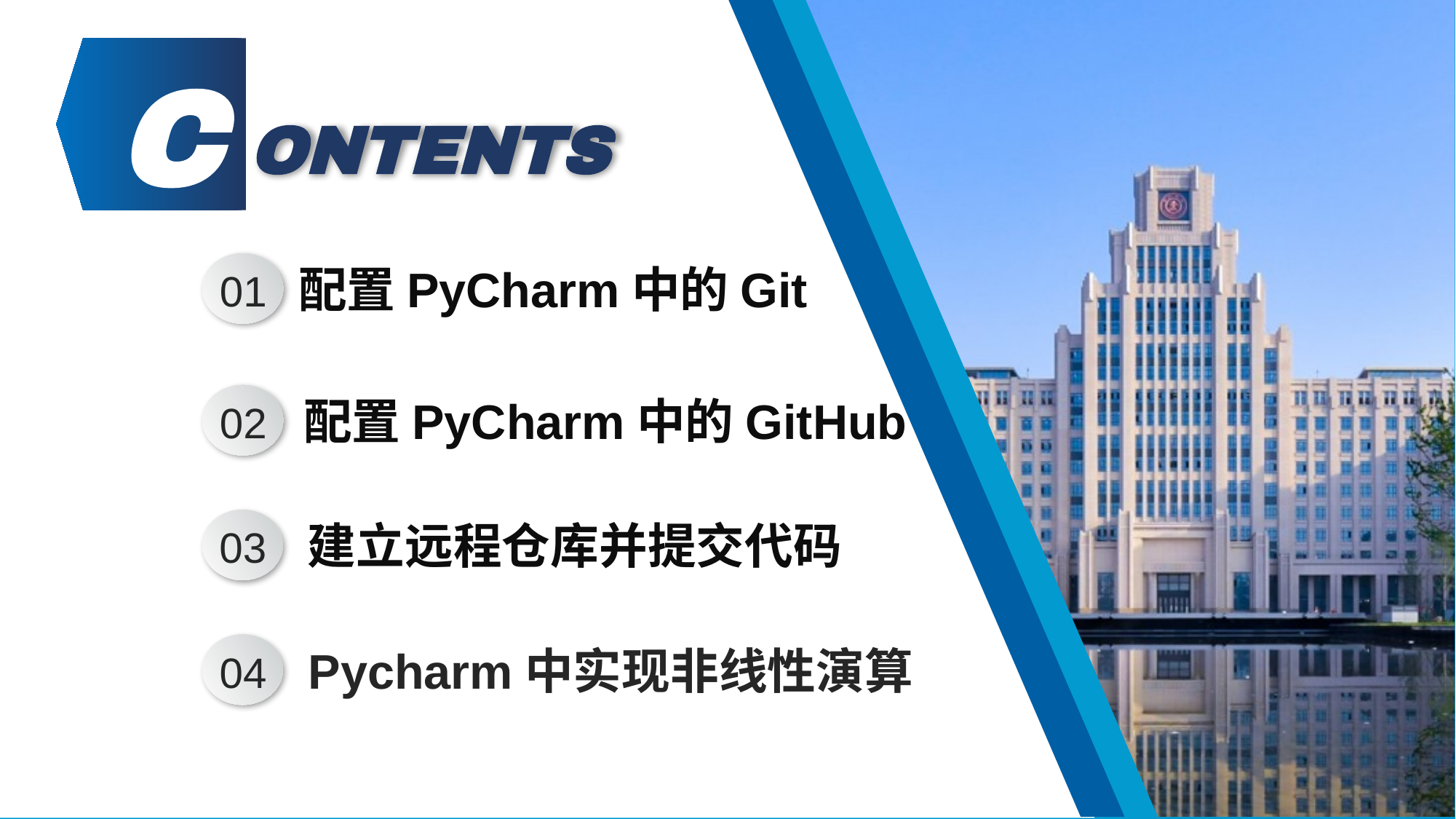

C
ONTENTS

01
配置PyCharm中的Git

02
配置PyCharm中的GitHub

03
建立远程仓库并提交代码

04
Pycharm中实现非线性演算